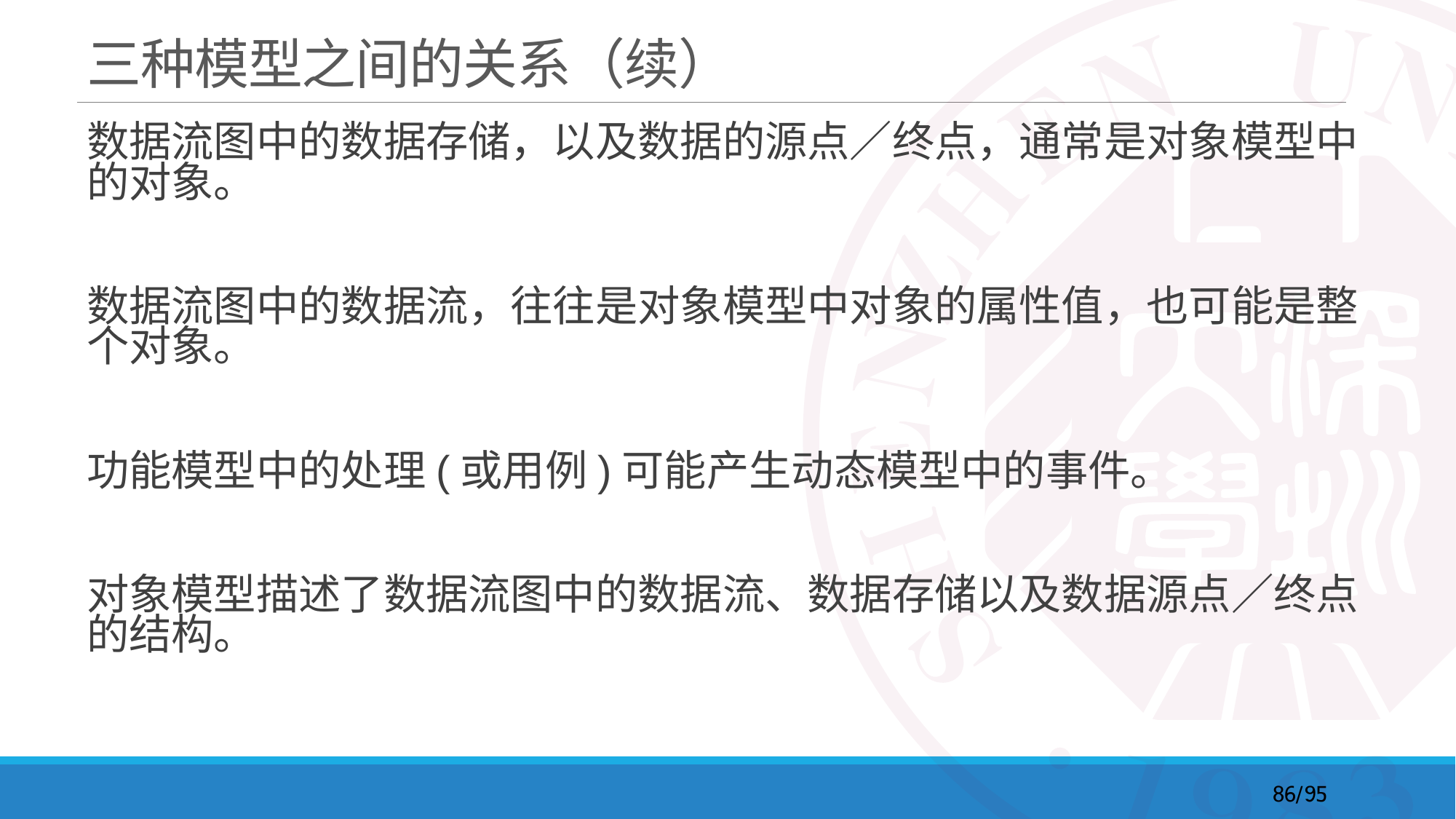

# 三种模型之间的关系（续）
数据流图中的数据存储，以及数据的源点／终点，通常是对象模型中的对象。

数据流图中的数据流，往往是对象模型中对象的属性值，也可能是整个对象。

功能模型中的处理(或用例)可能产生动态模型中的事件。

对象模型描述了数据流图中的数据流、数据存储以及数据源点／终点的结构。

86/95